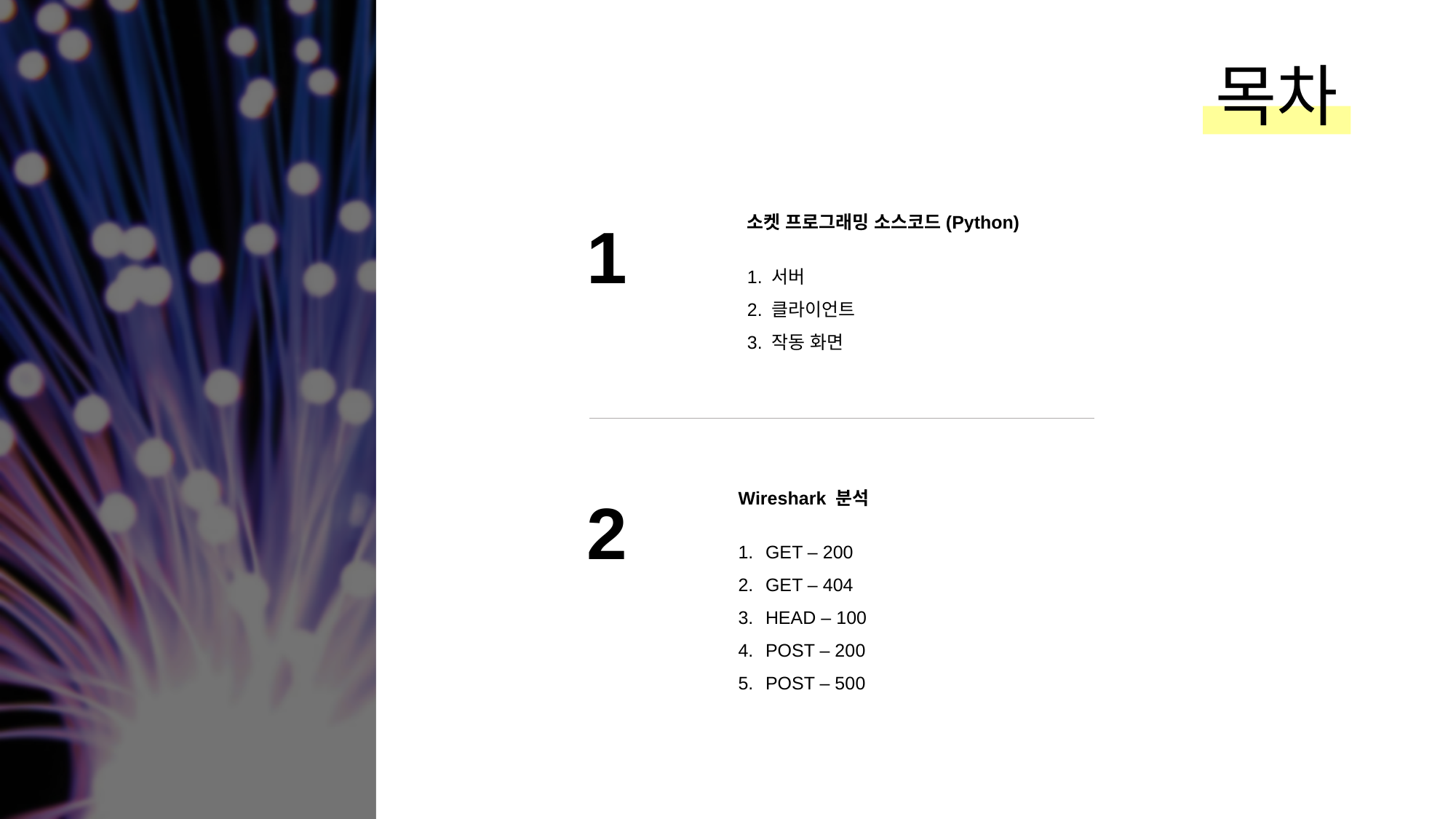

소켓 프로그래밍 소스코드(Python)

1. 서버
2. 클라이언트
3. 작동 화면
1
2
Wireshark 분석

GET – 200
GET – 404
HEAD – 100
POST – 200
POST – 500